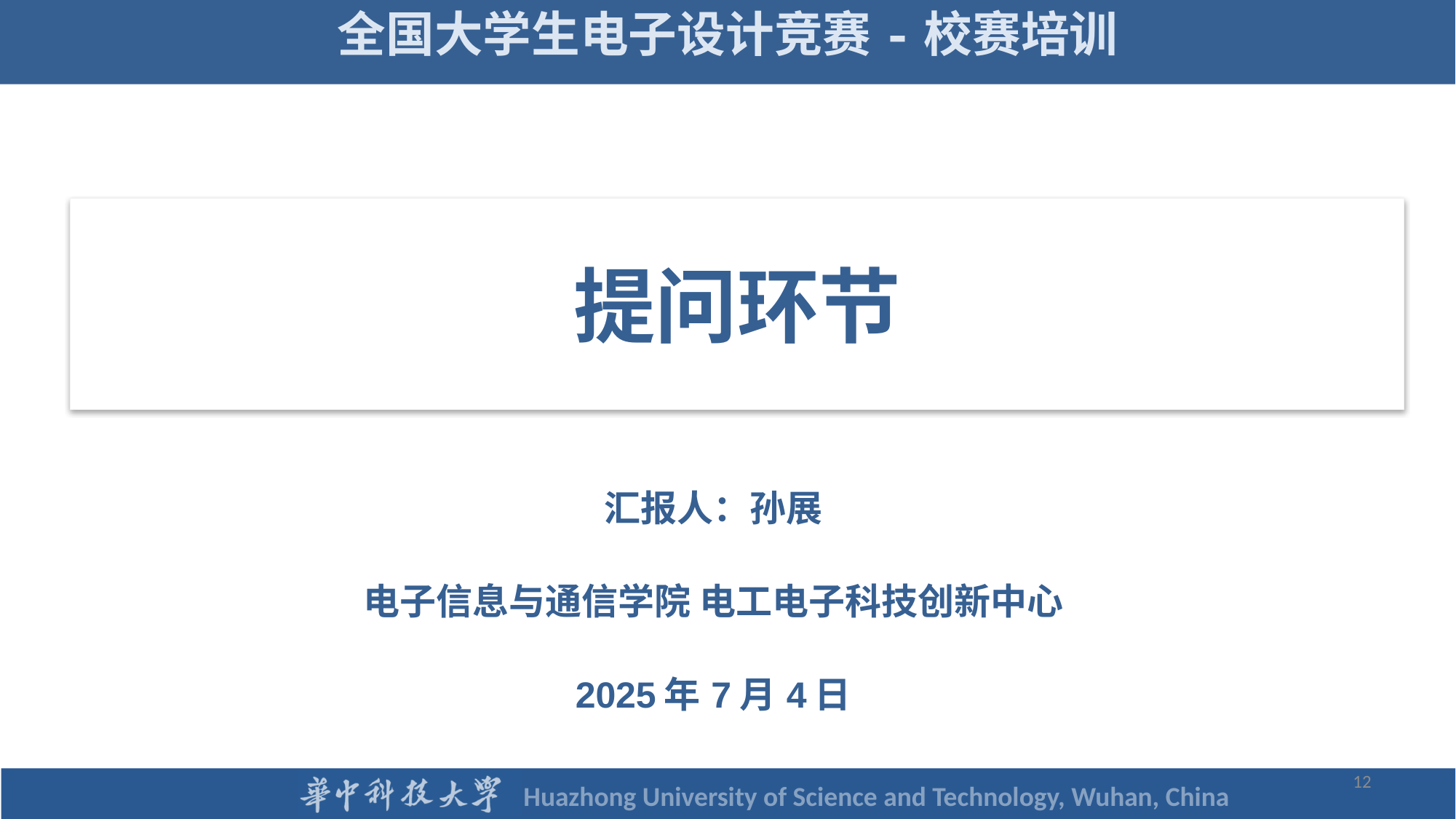

全国大学生电子设计竞赛-校赛培训

# 提问环节
| 汇报人：孙展 电子信息与通信学院 电工电子科技创新中心 2025年7月4日 |
| --- |
12